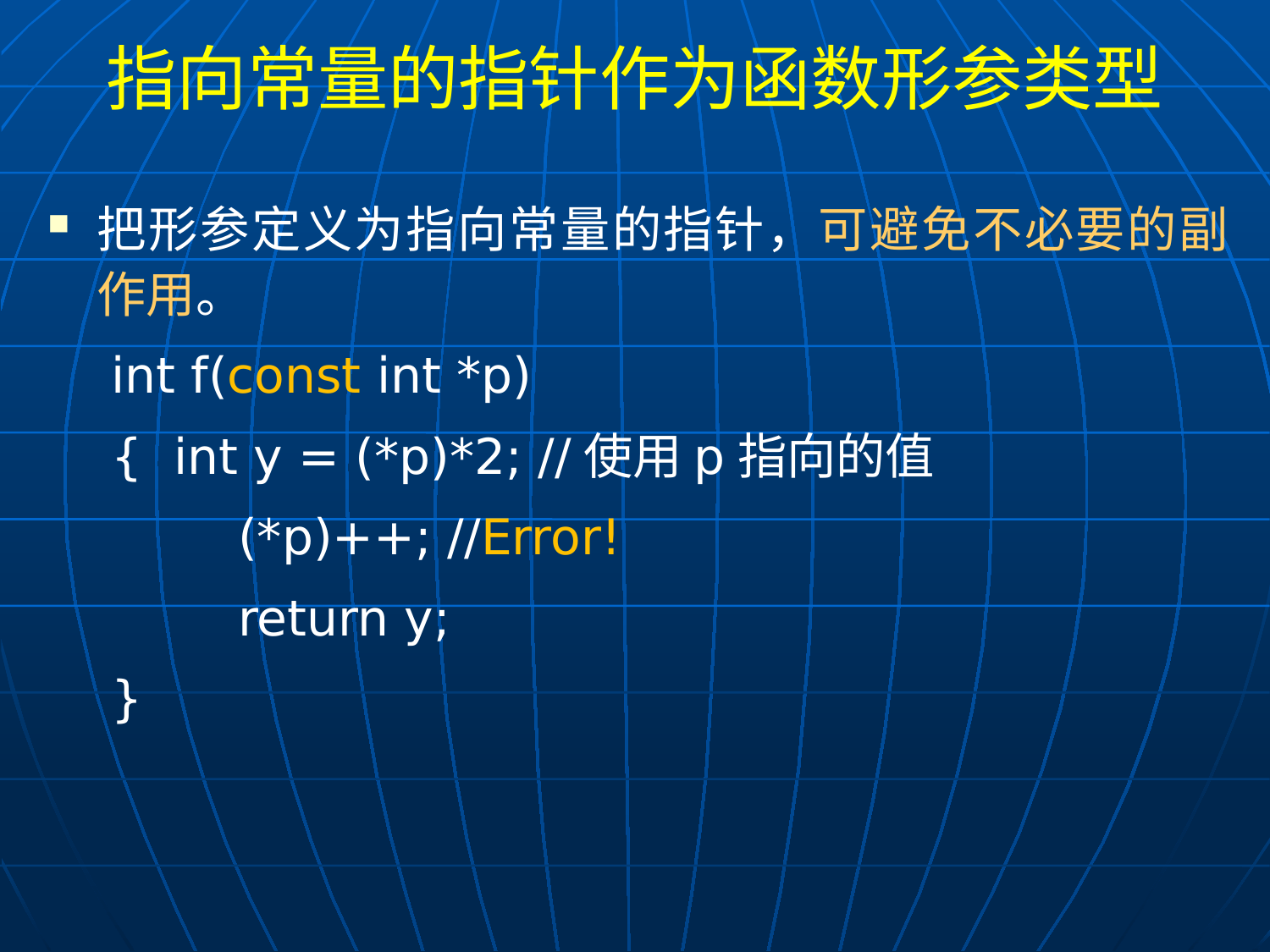

# 指向常量的指针作为函数形参类型
把形参定义为指向常量的指针，可避免不必要的副作用。
int f(const int *p)
{  int y = (*p)*2; //使用p指向的值
	(*p)++; //Error!
	return y;
}